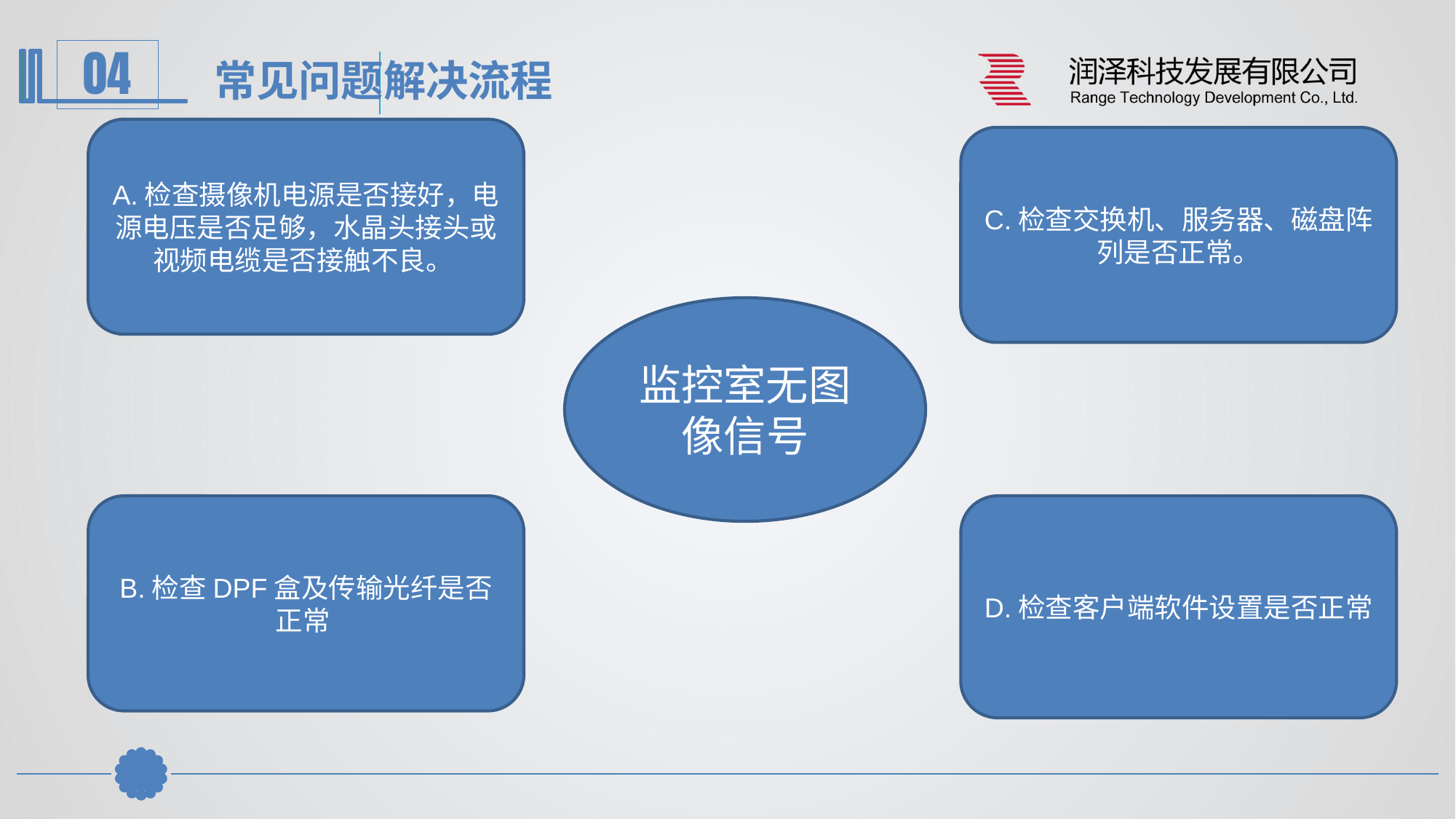

常见问题解决流程
A.检查摄像机电源是否接好，电源电压是否足够，水晶头接头或视频电缆是否接触不良。
C.检查交换机、服务器、磁盘阵列是否正常。
监控室无图像信号
B.检查DPF盒及传输光纤是否正常
D.检查客户端软件设置是否正常
8